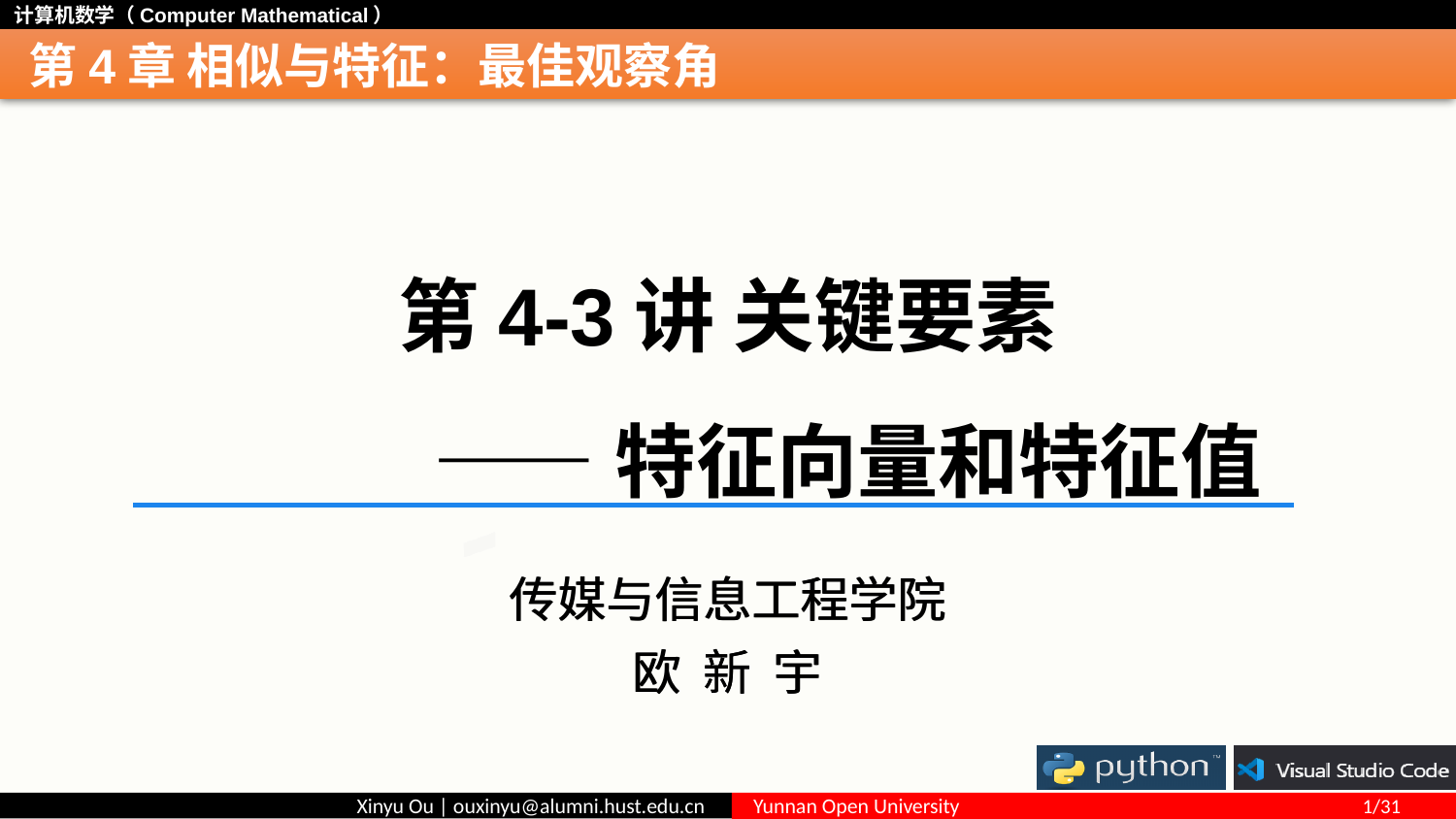

# 第4章 相似与特征：最佳观察角
第4-3讲 关键要素
             ——特征向量和特征值

传媒与信息工程学院
欧  新  宇